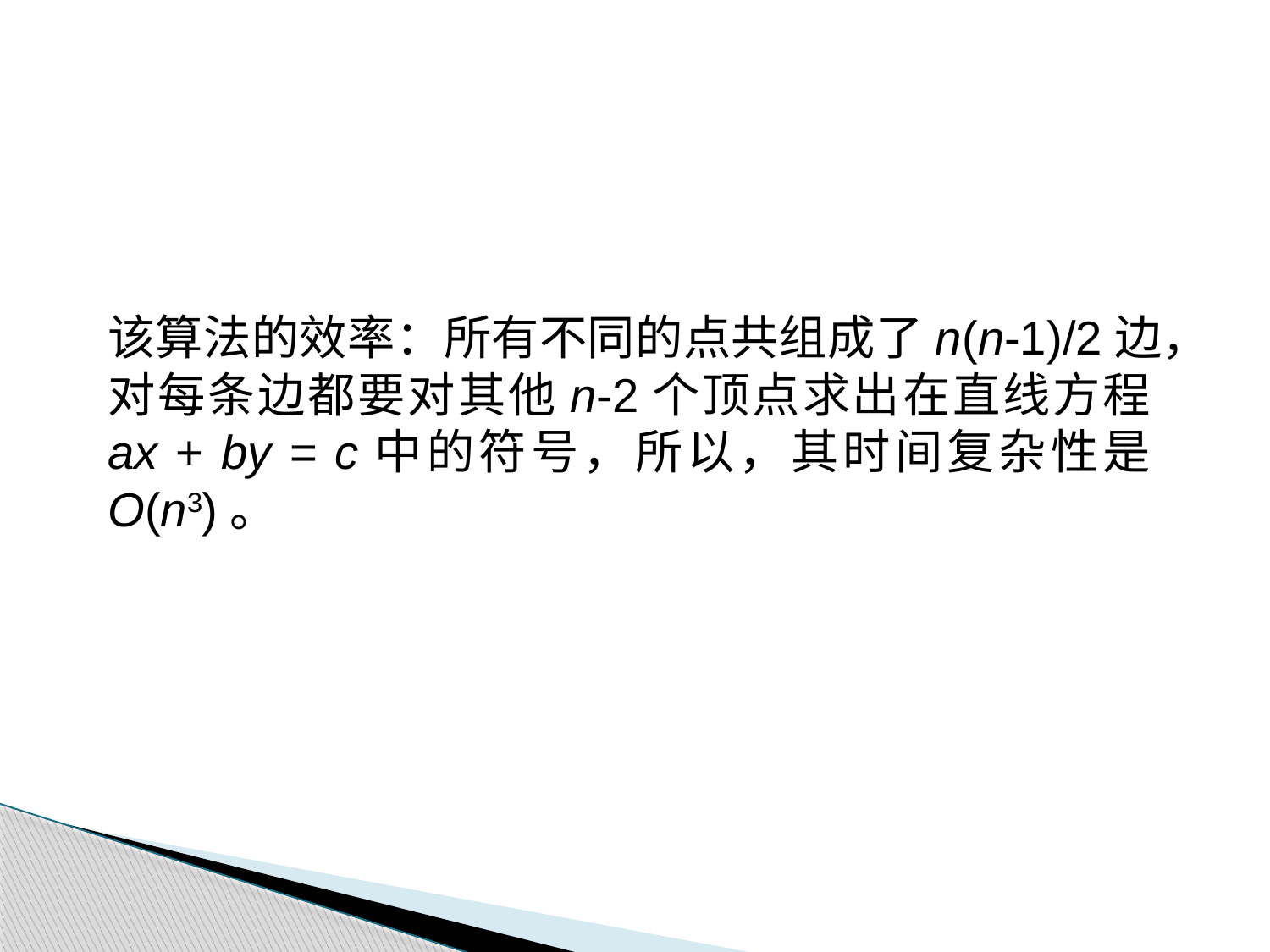

#
该算法的效率：所有不同的点共组成了n(n-1)/2边，对每条边都要对其他n-2个顶点求出在直线方程ax + by = c中的符号，所以，其时间复杂性是O(n3)。